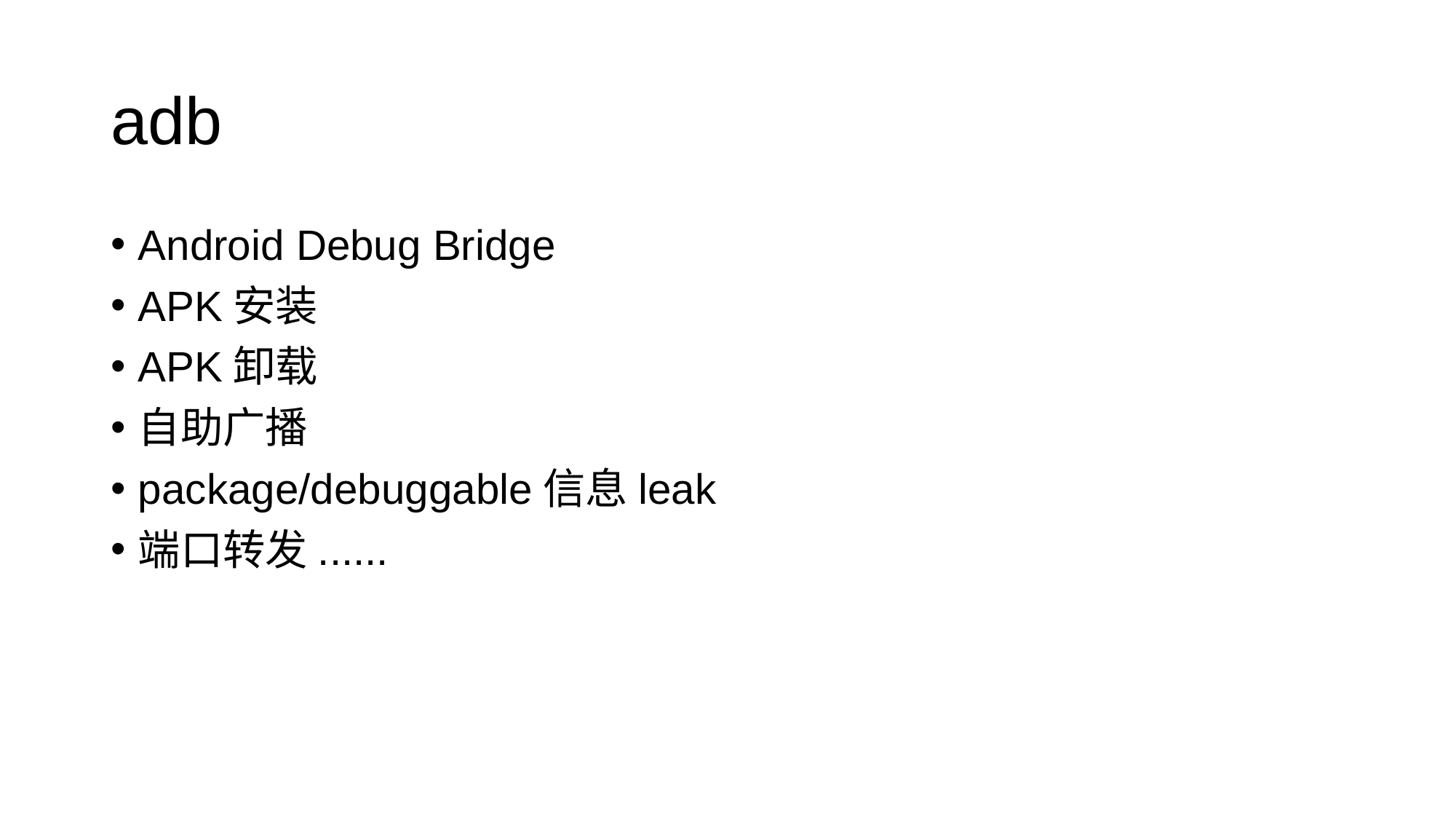

# adb
Android Debug Bridge
APK安装
APK卸载
自助广播
package/debuggable信息leak
端口转发......